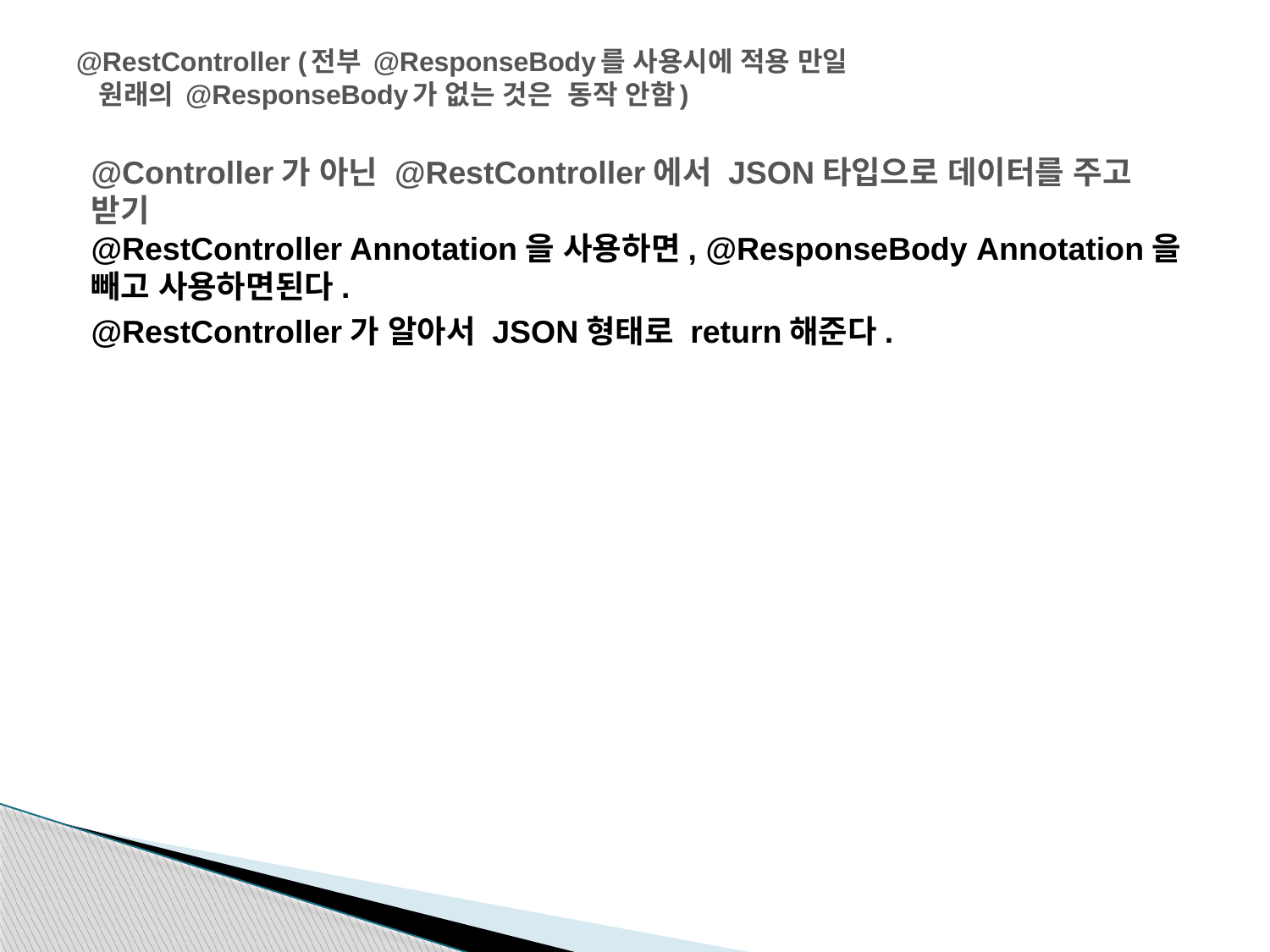

# @RestController (전부 @ResponseBody를 사용시에 적용 만일 원래의 @ResponseBody가 없는 것은  동작 안함)
@Controller가 아닌 @RestController에서 JSON타입으로 데이터를 주고
받기
@RestController Annotation을 사용하면, @ResponseBody Annotation을 빼고 사용하면된다.
@RestController가 알아서 JSON형태로 return해준다.